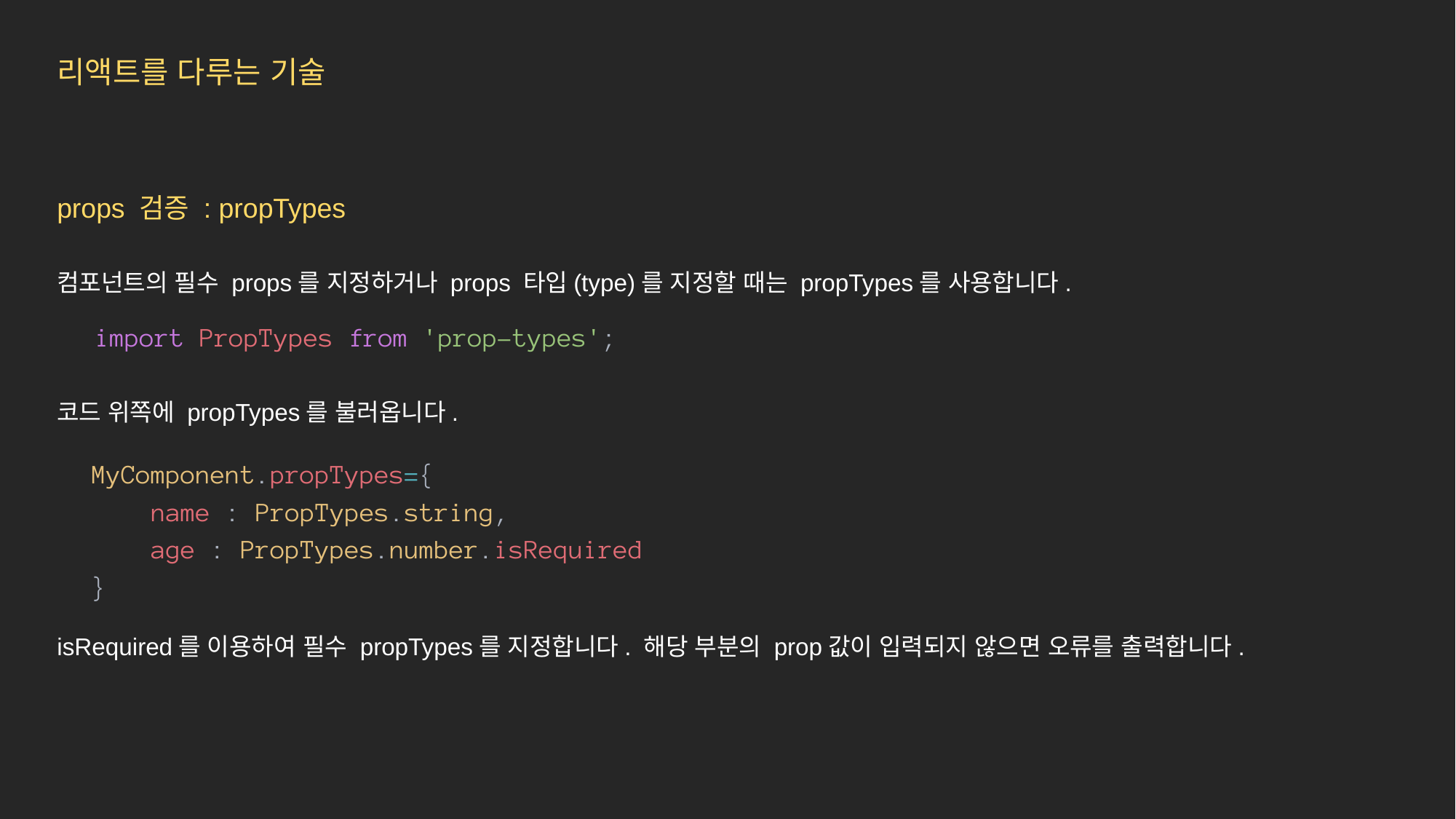

리액트를 다루는 기술
props 검증 : propTypes
컴포넌트의 필수 props를 지정하거나 props 타입(type)를 지정할 때는 propTypes를 사용합니다.
import PropTypes from 'prop-types';
코드 위쪽에 propTypes를 불러옵니다.
MyComponent.propTypes={
    name : PropTypes.string,
    age : PropTypes.number.isRequired
}
isRequired를 이용하여 필수 propTypes를 지정합니다. 해당 부분의 prop값이 입력되지 않으면 오류를 출력합니다.